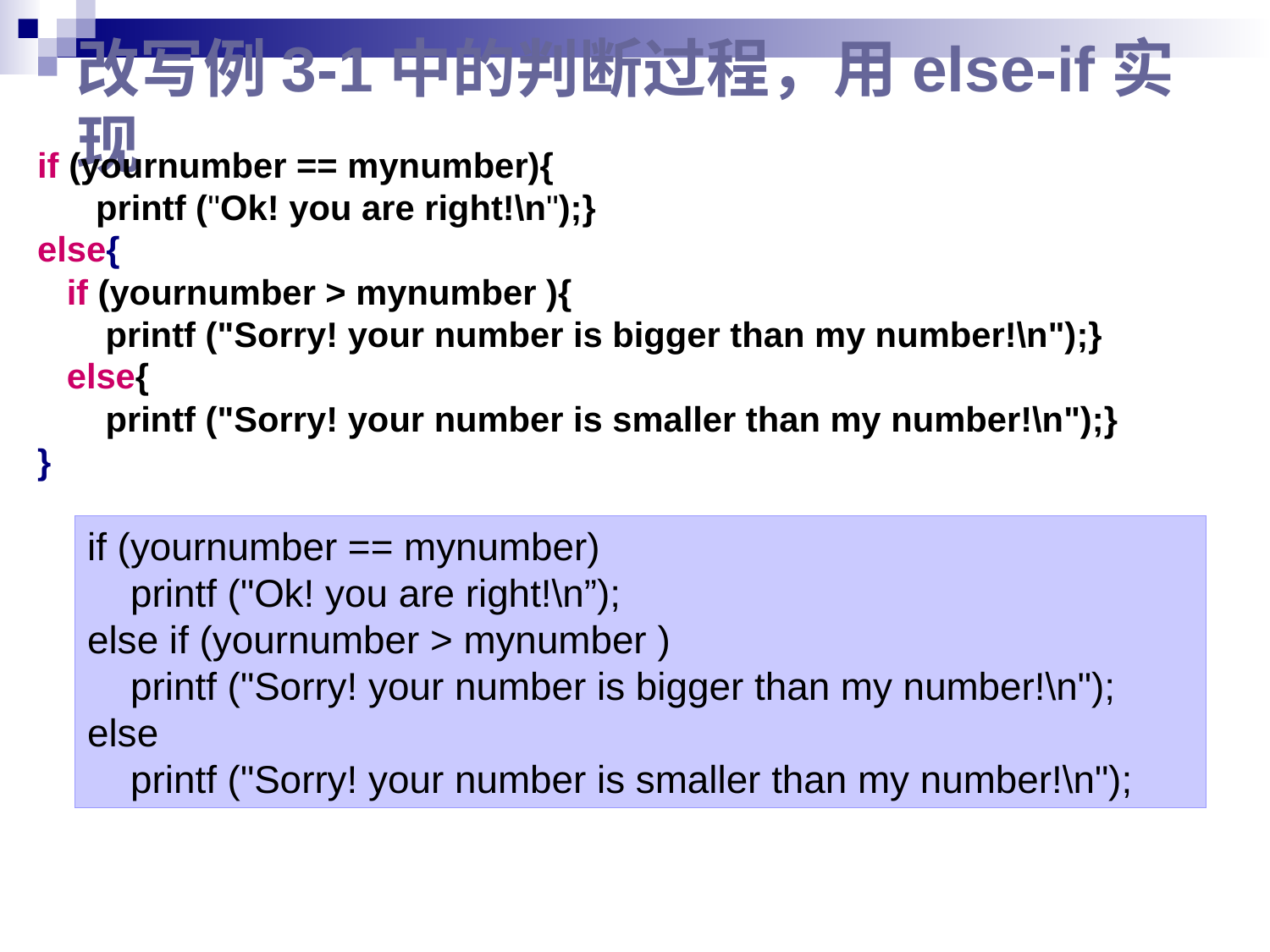

# 改写例3-1中的判断过程，用else-if实现
if (yournumber == mynumber){
      printf ("Ok! you are right!\n");}
else{
   if (yournumber > mynumber ){
       printf ("Sorry! your number is bigger than my number!\n");}
   else{
       printf ("Sorry! your number is smaller than my number!\n");}
}
if (yournumber == mynumber)
    printf ("Ok! you are right!\n”);
else if (yournumber > mynumber )
    printf ("Sorry! your number is bigger than my number!\n");
else
    printf ("Sorry! your number is smaller than my number!\n");